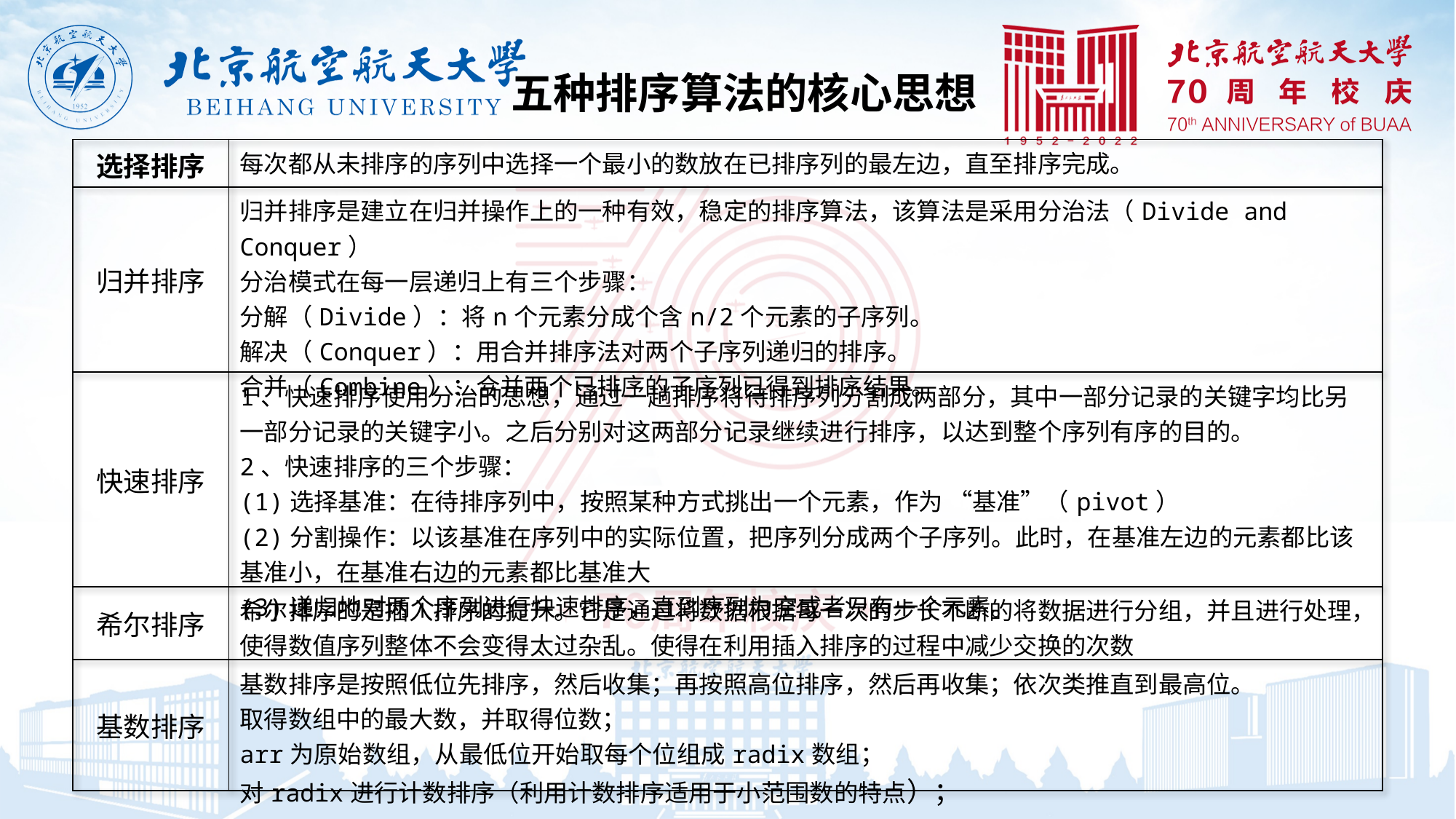

五种排序算法的核心思想
| 选择排序 | 每次都从未排序的序列中选择一个最小的数放在已排序列的最左边，直至排序完成。 |
| --- | --- |
| 归并排序 | 归并排序是建立在归并操作上的一种有效，稳定的排序算法，该算法是采用分治法（Divide and Conquer） 分治模式在每一层递归上有三个步骤： 分解（Divide）：将n个元素分成个含n/2个元素的子序列。 解决（Conquer）：用合并排序法对两个子序列递归的排序。 合并（Combine）：合并两个已排序的子序列已得到排序结果。 |
| 快速排序 | 1、快速排序使用分治的思想，通过一趟排序将待排序列分割成两部分，其中一部分记录的关键字均比另一部分记录的关键字小。之后分别对这两部分记录继续进行排序，以达到整个序列有序的目的。 2、快速排序的三个步骤： (1)选择基准：在待排序列中，按照某种方式挑出一个元素，作为 “基准”（pivot） (2)分割操作：以该基准在序列中的实际位置，把序列分成两个子序列。此时，在基准左边的元素都比该基准小，在基准右边的元素都比基准大 (3)递归地对两个序列进行快速排序，直到序列为空或者只有一个元素。 |
| 希尔排序 | 希尔排序的是插入排序的提升。它是通过将数据根据每一次的步长不断的将数据进行分组，并且进行处理，使得数值序列整体不会变得太过杂乱。使得在利用插入排序的过程中减少交换的次数 |
| 基数排序 | 基数排序是按照低位先排序，然后收集；再按照高位排序，然后再收集；依次类推直到最高位。 取得数组中的最大数，并取得位数； arr为原始数组，从最低位开始取每个位组成radix数组； 对radix进行计数排序（利用计数排序适用于小范围数的特点）； |